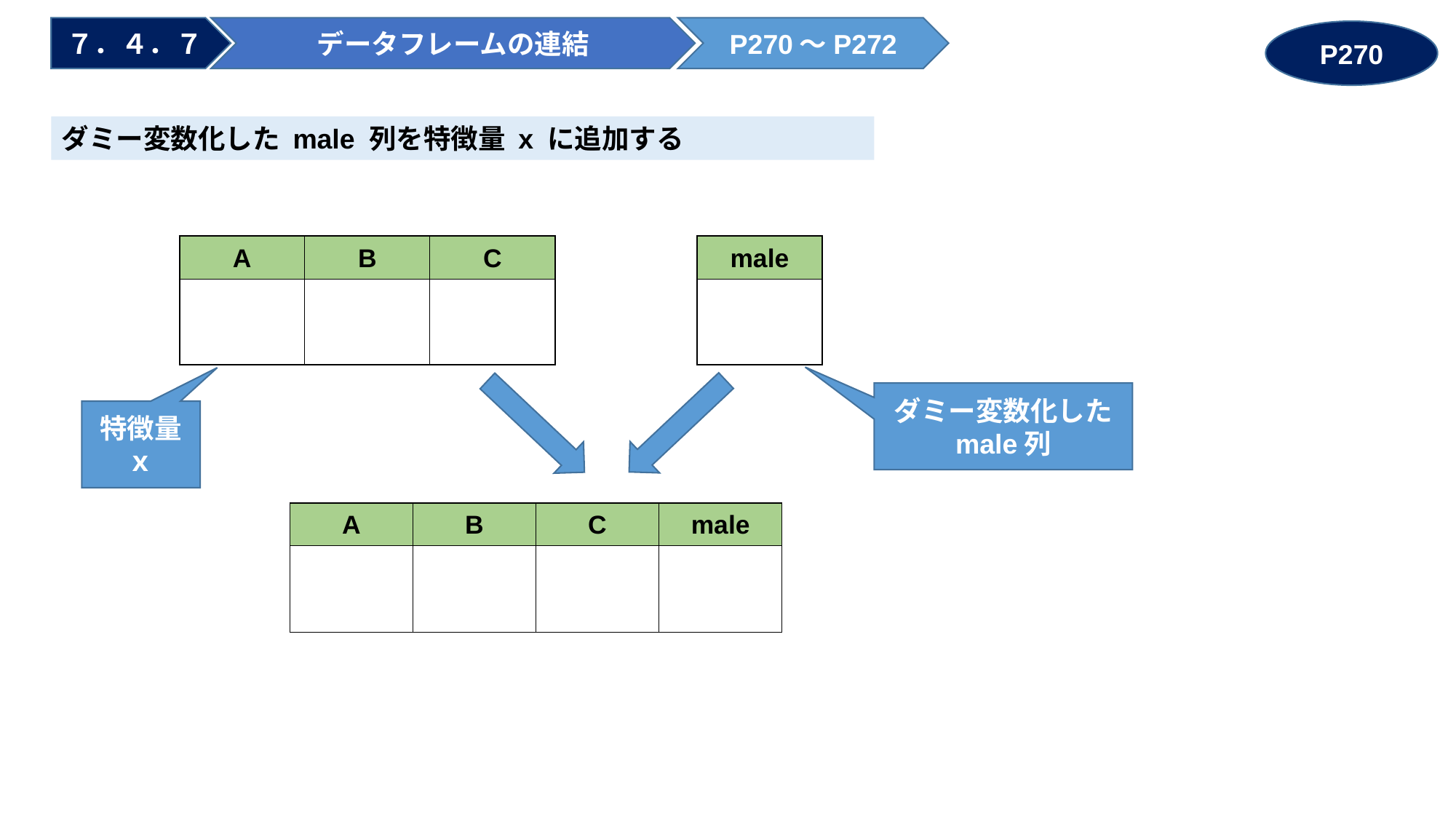

７．４．７
データフレームの連結
P270～P272
P270
ダミー変数化した male 列を特徴量 x に追加する
| A | B | C |
| --- | --- | --- |
|  |  |  |
| male |
| --- |
|  |
ダミー変数化した male列
特徴量
ｘ

| A | B | C | male |
| --- | --- | --- | --- |
|  |  |  |  |